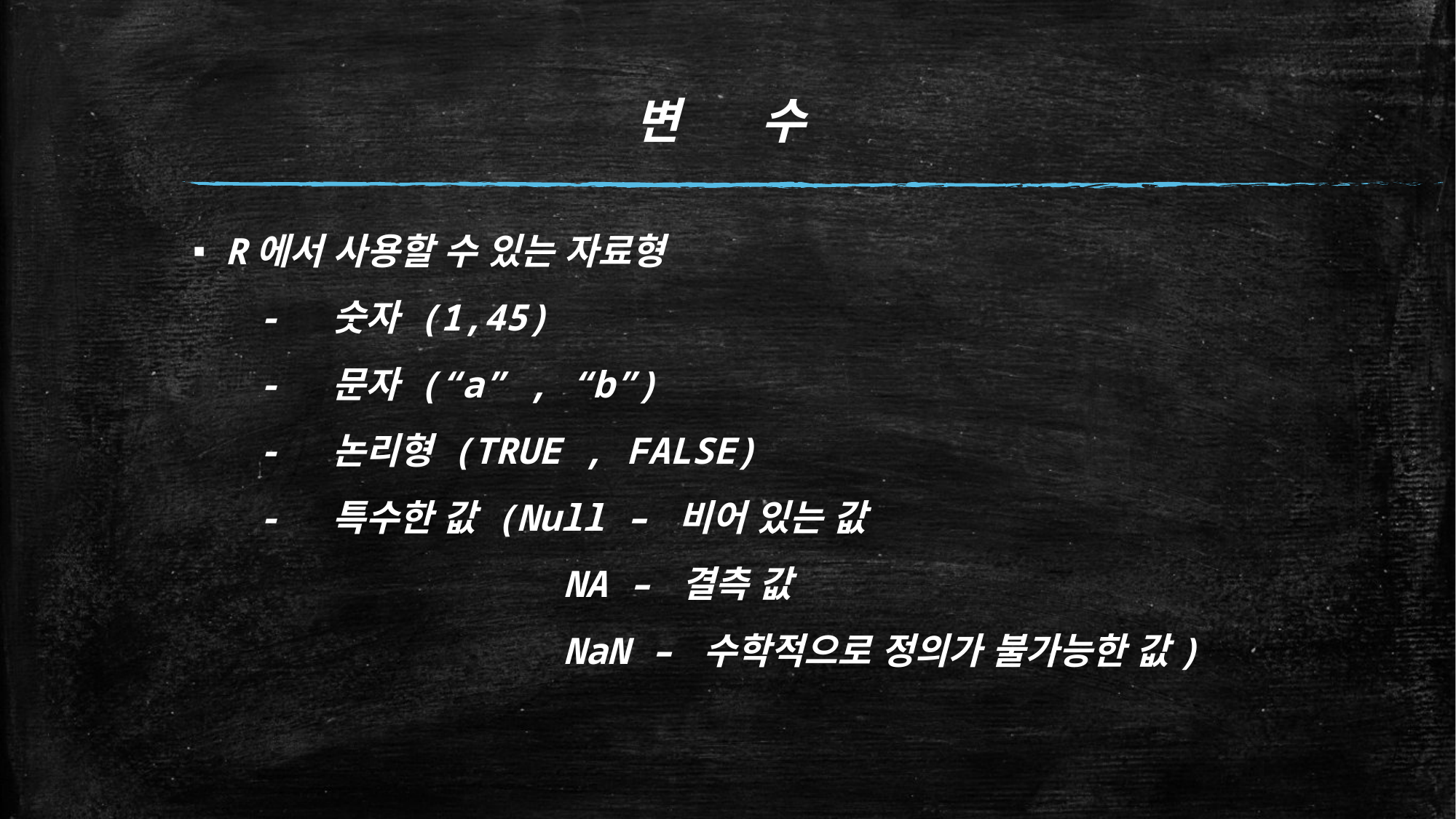

# 변      수
R에서 사용할 수 있는 자료형
   -  숫자 (1,45)
   -  문자 (“a” , “b”)
   -  논리형 (TRUE , FALSE)
   -  특수한 값 (Null – 비어 있는 값
                 NA – 결측 값
                 NaN – 수학적으로 정의가 불가능한 값)